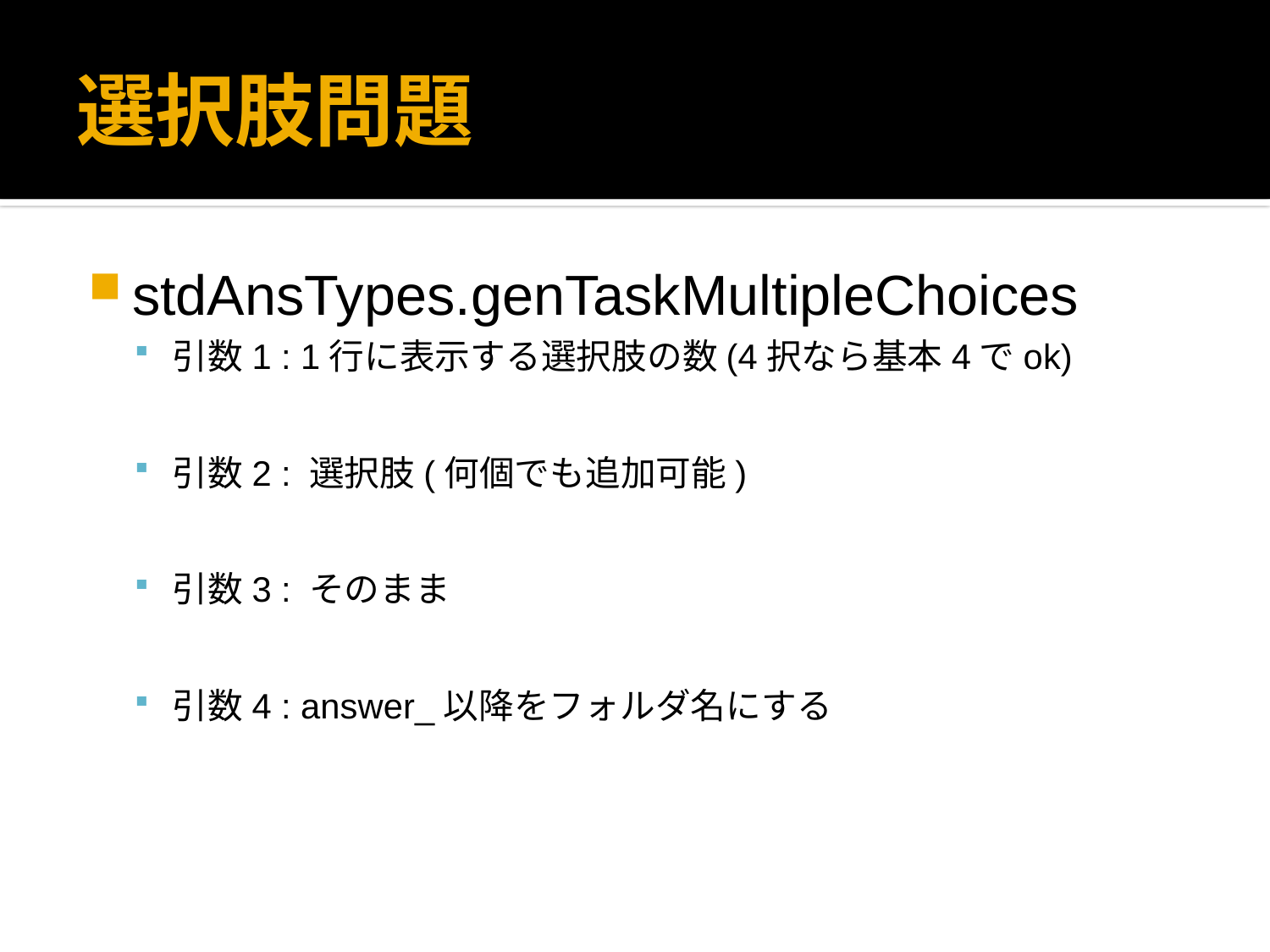

# 選択肢問題
stdAnsTypes.genTaskMultipleChoices
引数1 : 1行に表示する選択肢の数(4択なら基本4でok)

引数2 : 選択肢(何個でも追加可能)

引数3 : そのまま

引数4 : answer_以降をフォルダ名にする